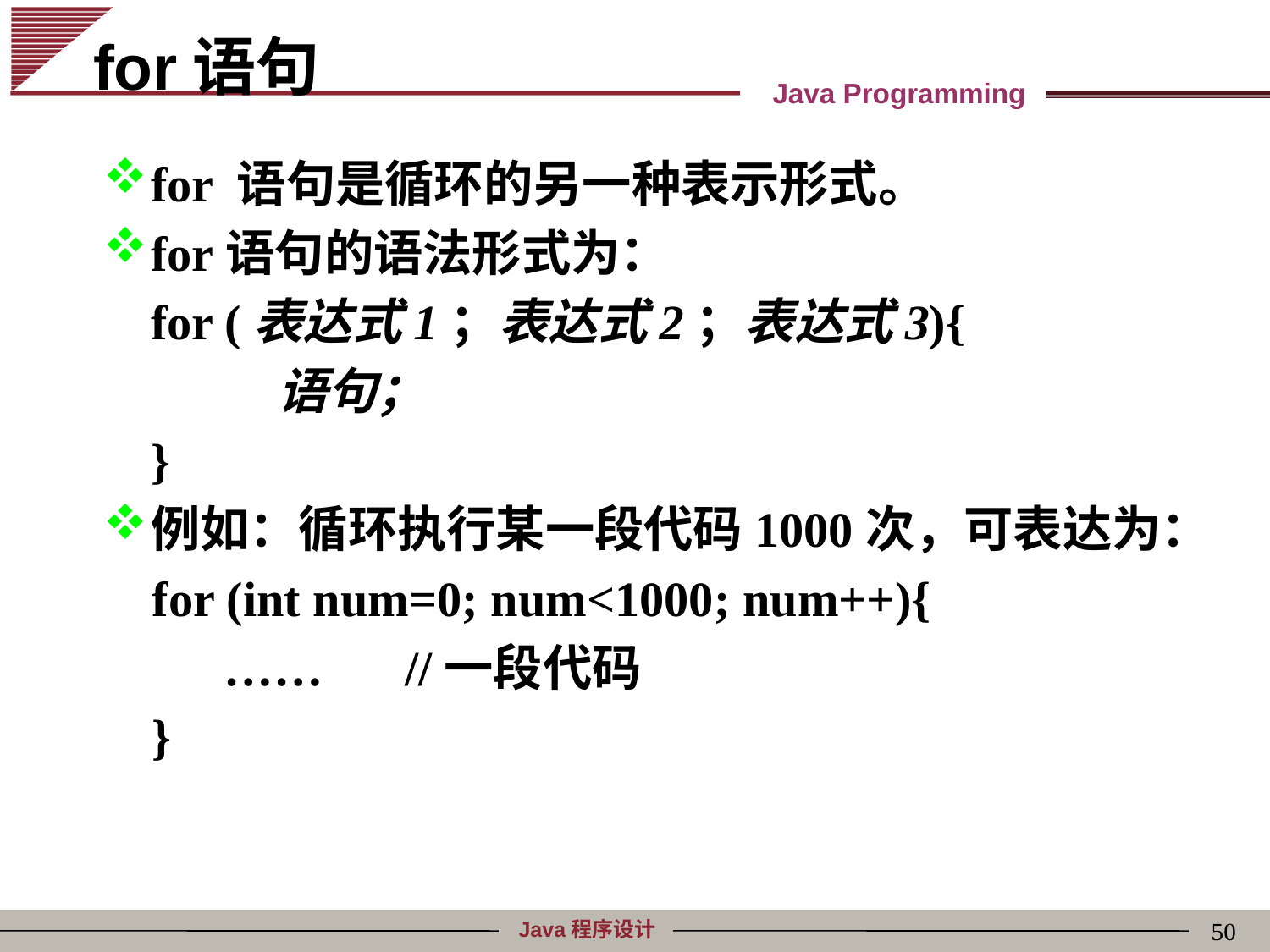

# for语句
for 语句是循环的另一种表示形式。
for语句的语法形式为：
	for (表达式1；表达式2；表达式3){
		语句；
	}
例如：循环执行某一段代码1000次，可表达为：
    for (int num=0; num<1000; num++){
	      …… 	//一段代码
    }